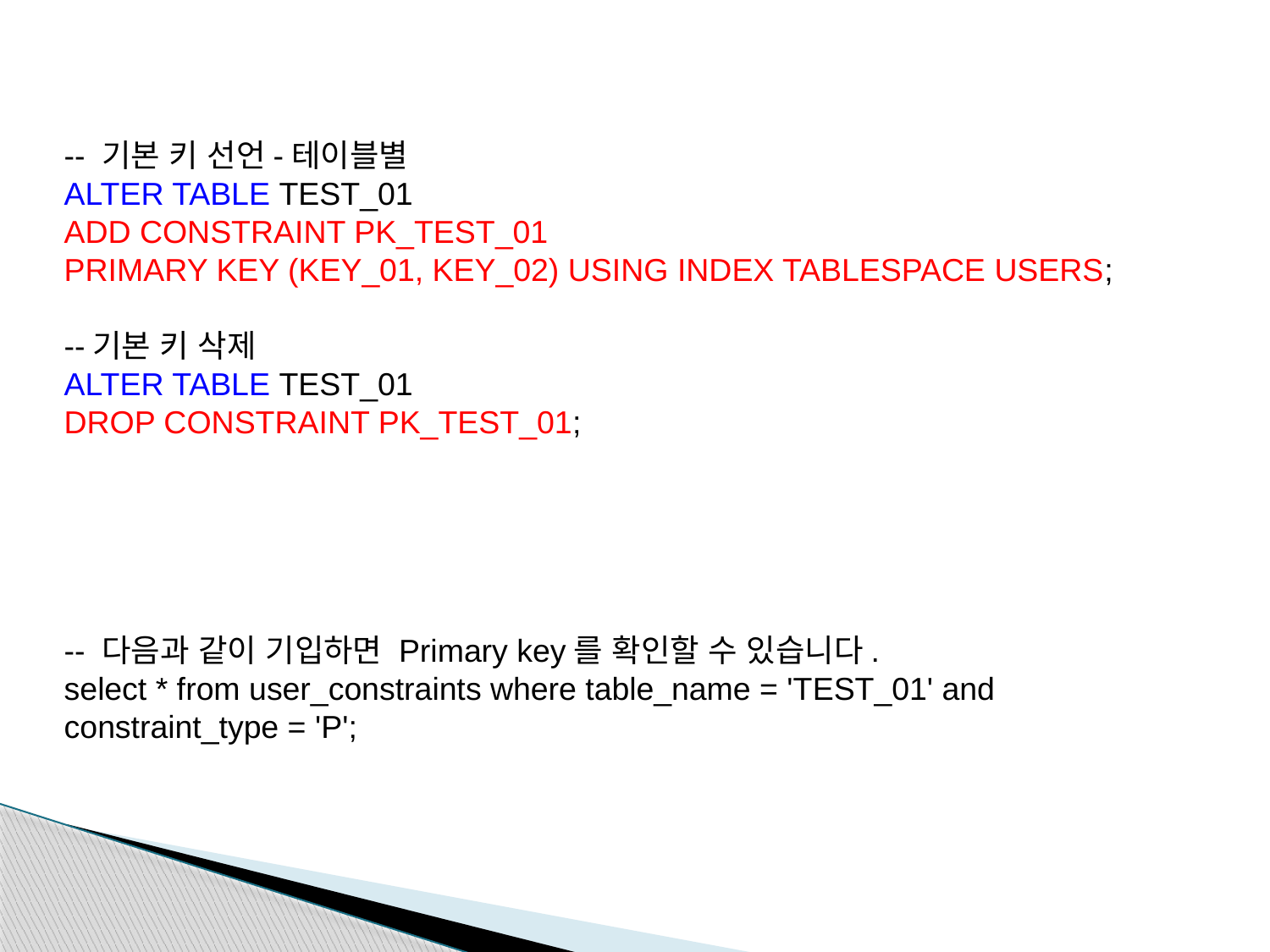

-- 기본 키 선언-테이블별
ALTER TABLE TEST_01
ADD CONSTRAINT PK_TEST_01
PRIMARY KEY (KEY_01, KEY_02) USING INDEX TABLESPACE USERS;

--기본 키 삭제
ALTER TABLE TEST_01
DROP CONSTRAINT PK_TEST_01;

-- 다음과 같이 기입하면 Primary key를 확인할 수 있습니다.
select * from user_constraints where table_name = 'TEST_01' and constraint_type = 'P';